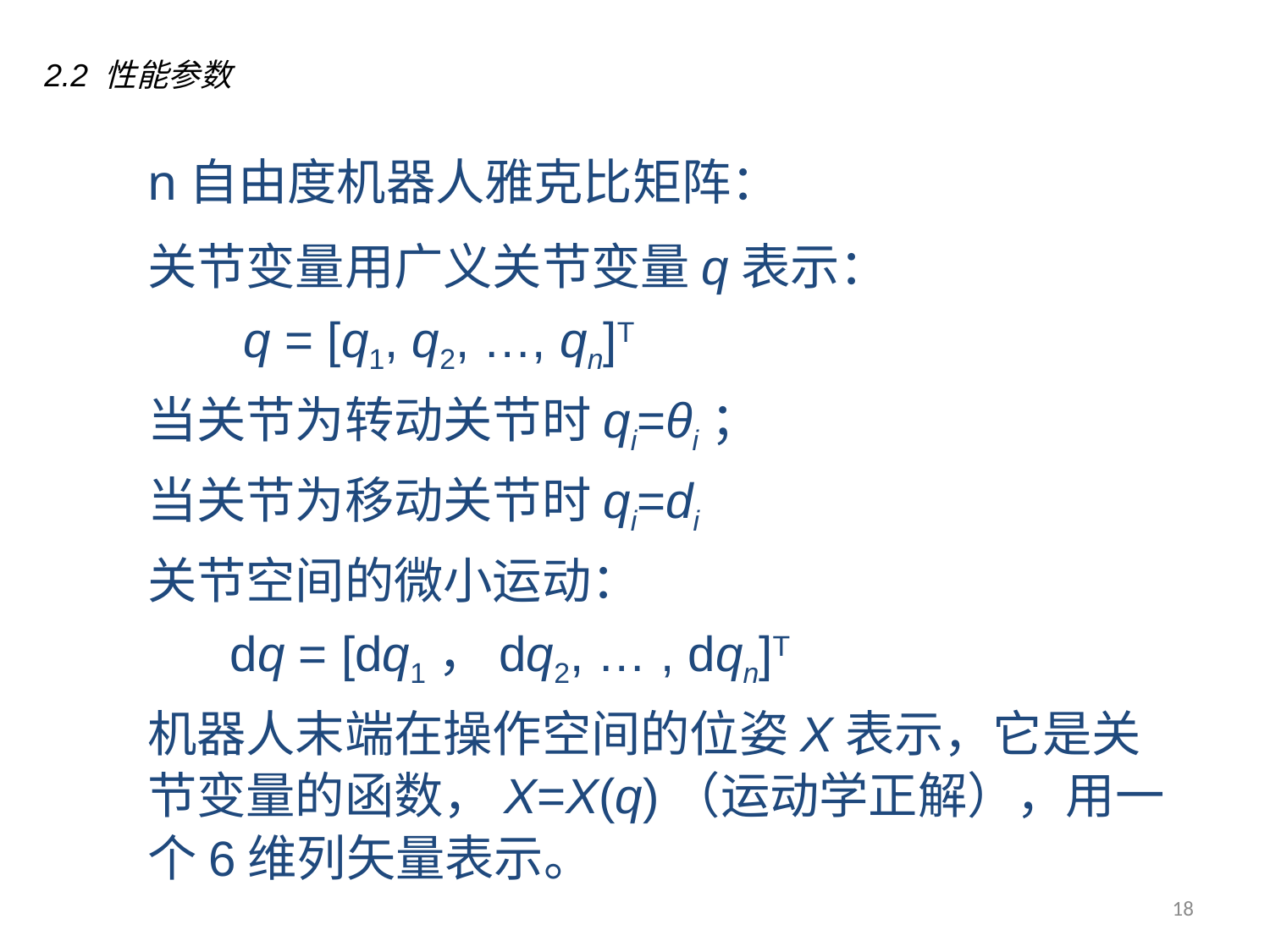

2.2 性能参数
n自由度机器人雅克比矩阵：
关节变量用广义关节变量q表示：
       q = [q1, q2, …, qn]T
当关节为转动关节时qi=θi；
当关节为移动关节时qi=di
关节空间的微小运动：
      dq = [dq1，dq2, … , dqn]T
机器人末端在操作空间的位姿X表示，它是关节变量的函数，X=X(q)（运动学正解），用一个6维列矢量表示。
18